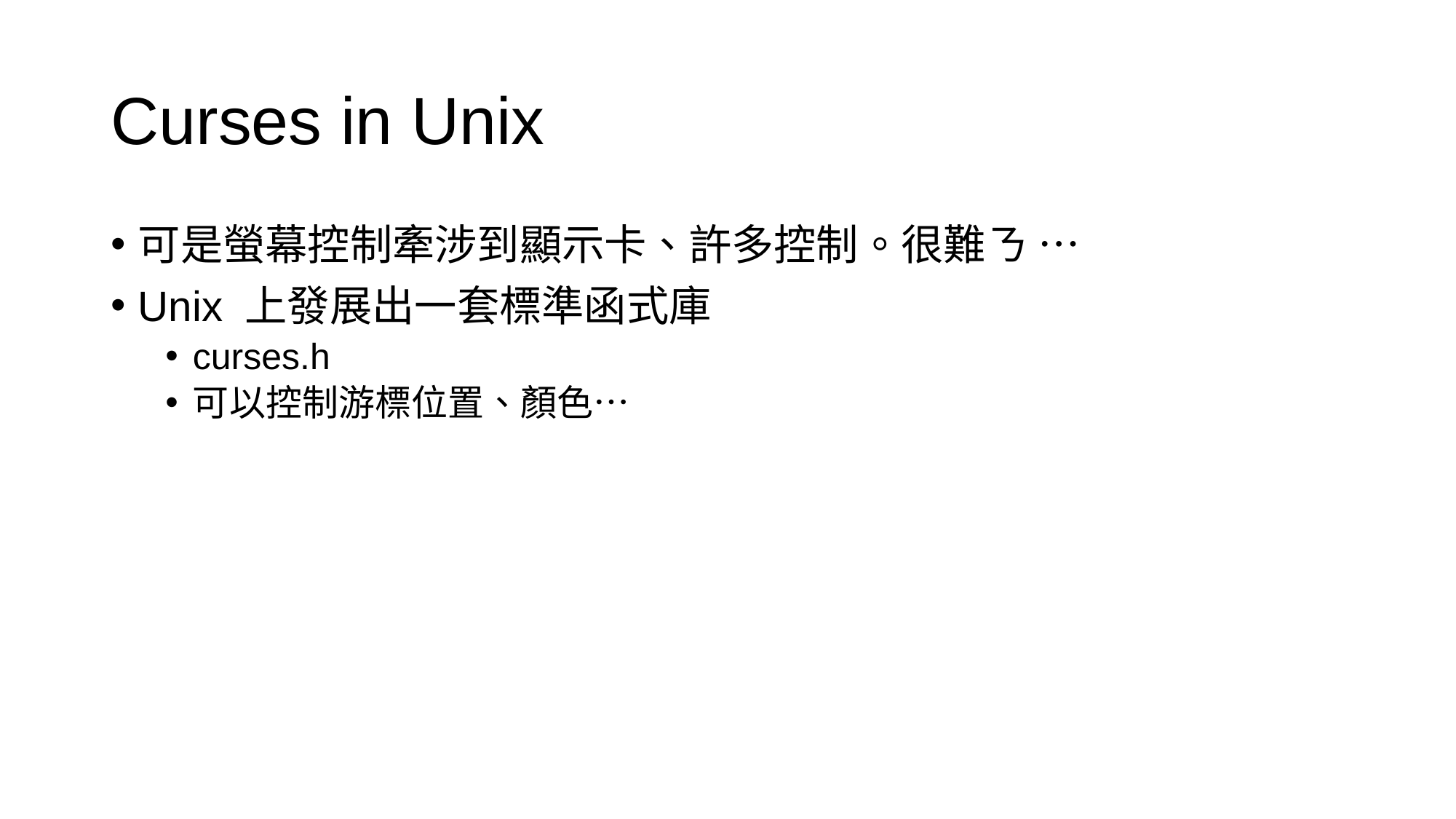

# Curses in Unix
可是螢幕控制牽涉到顯示卡、許多控制。很難ㄋ …
Unix 上發展出一套標準函式庫
curses.h
可以控制游標位置、顏色…